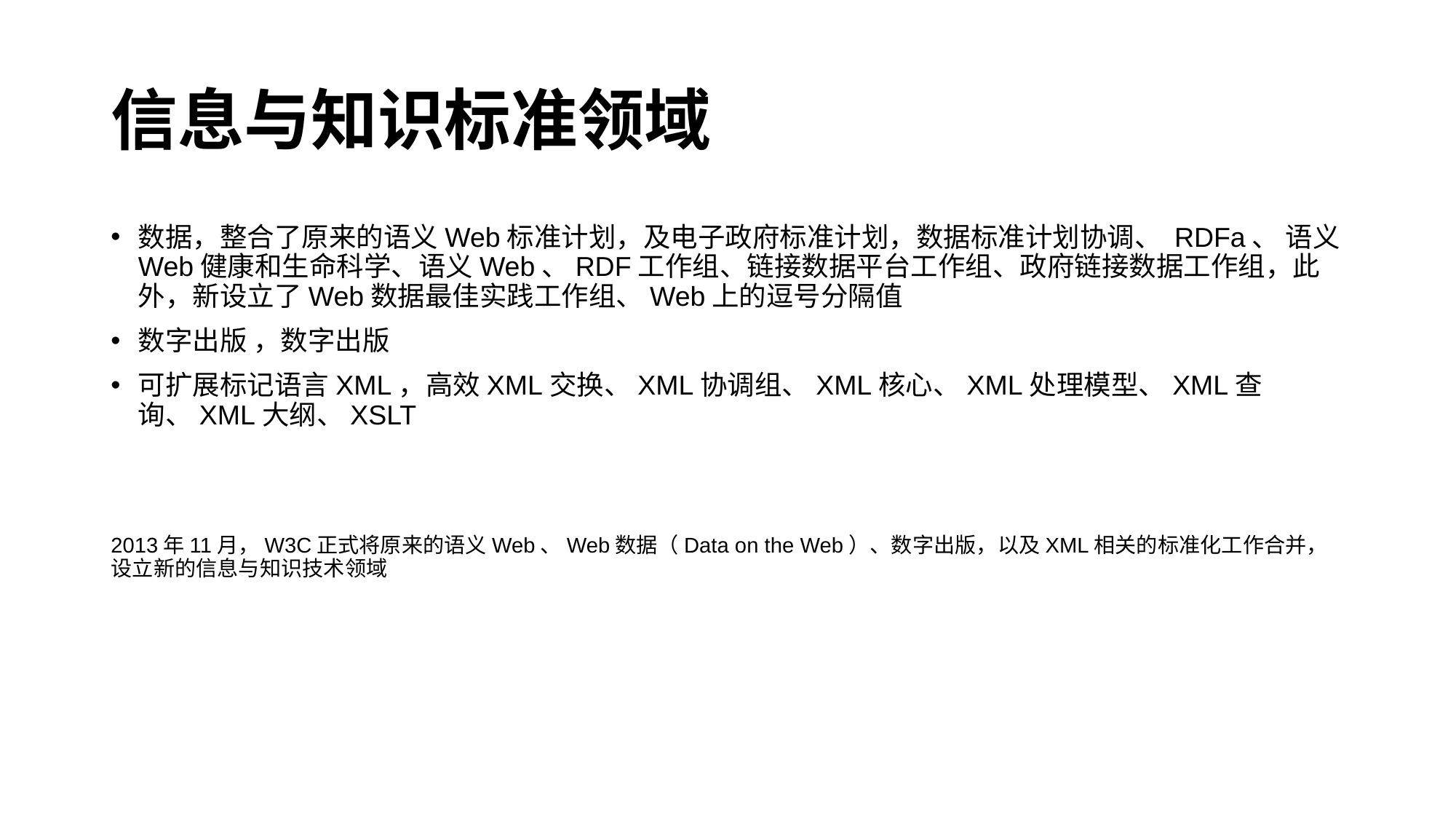

# 信息与知识标准领域
数据，整合了原来的语义Web标准计划，及电子政府标准计划，数据标准计划协调、 RDFa、 语义Web健康和生命科学、语义Web、RDF工作组、链接数据平台工作组、政府链接数据工作组，此外，新设立了Web数据最佳实践工作组、Web上的逗号分隔值
数字出版 ，数字出版
可扩展标记语言XML，高效XML交换、XML协调组、XML核心、XML处理模型、XML查询、XML大纲、XSLT

2013年11月，W3C正式将原来的语义Web、Web数据（Data on the Web）、数字出版，以及XML相关的标准化工作合并，设立新的信息与知识技术领域